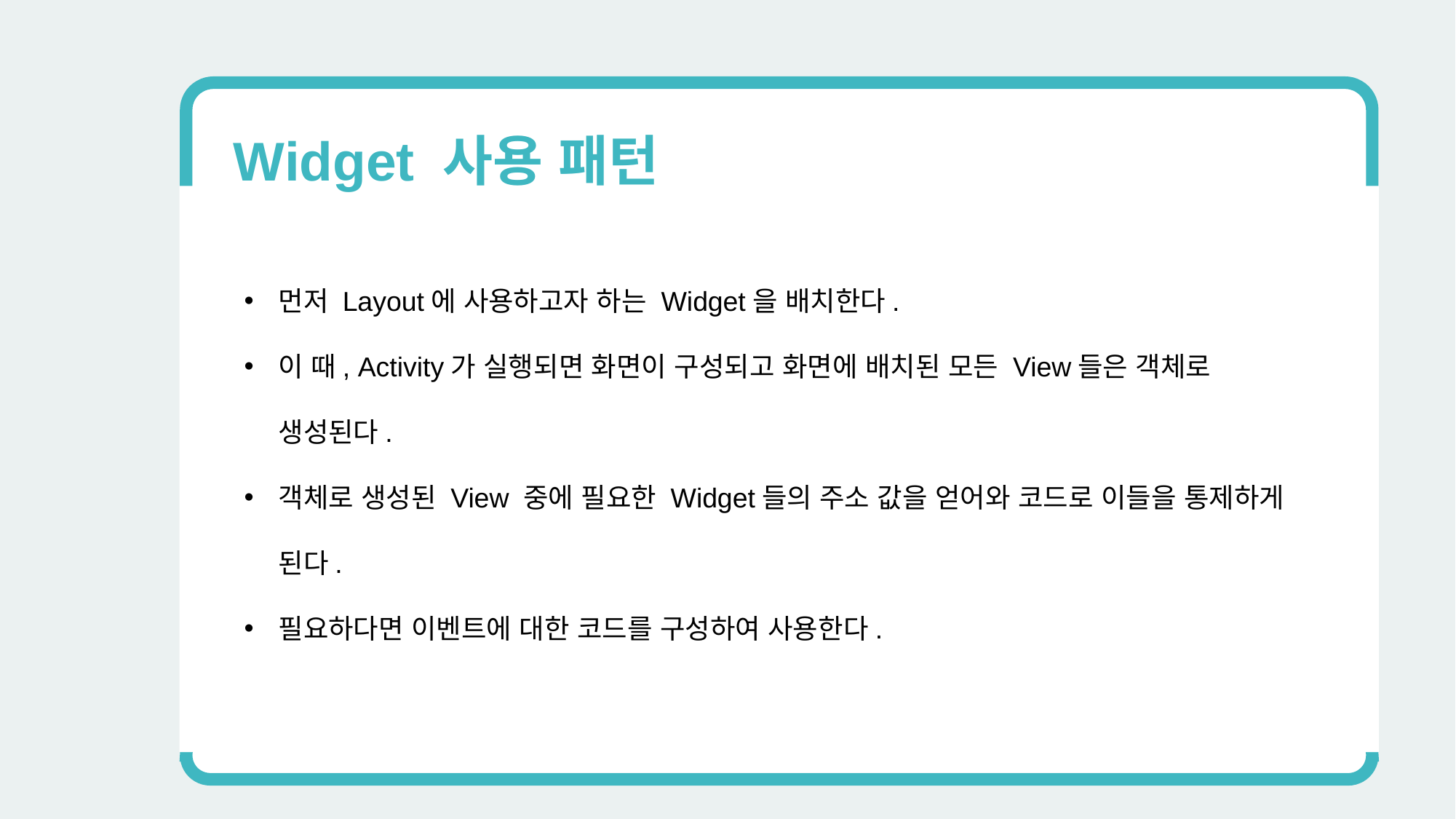

Widget 사용 패턴

먼저 Layout에 사용하고자 하는 Widget을 배치한다.
이 때, Activity가 실행되면 화면이 구성되고 화면에 배치된 모든 View들은 객체로 생성된다.
객체로 생성된 View 중에 필요한 Widget들의 주소 값을 얻어와 코드로 이들을 통제하게 된다.
필요하다면 이벤트에 대한 코드를 구성하여 사용한다.